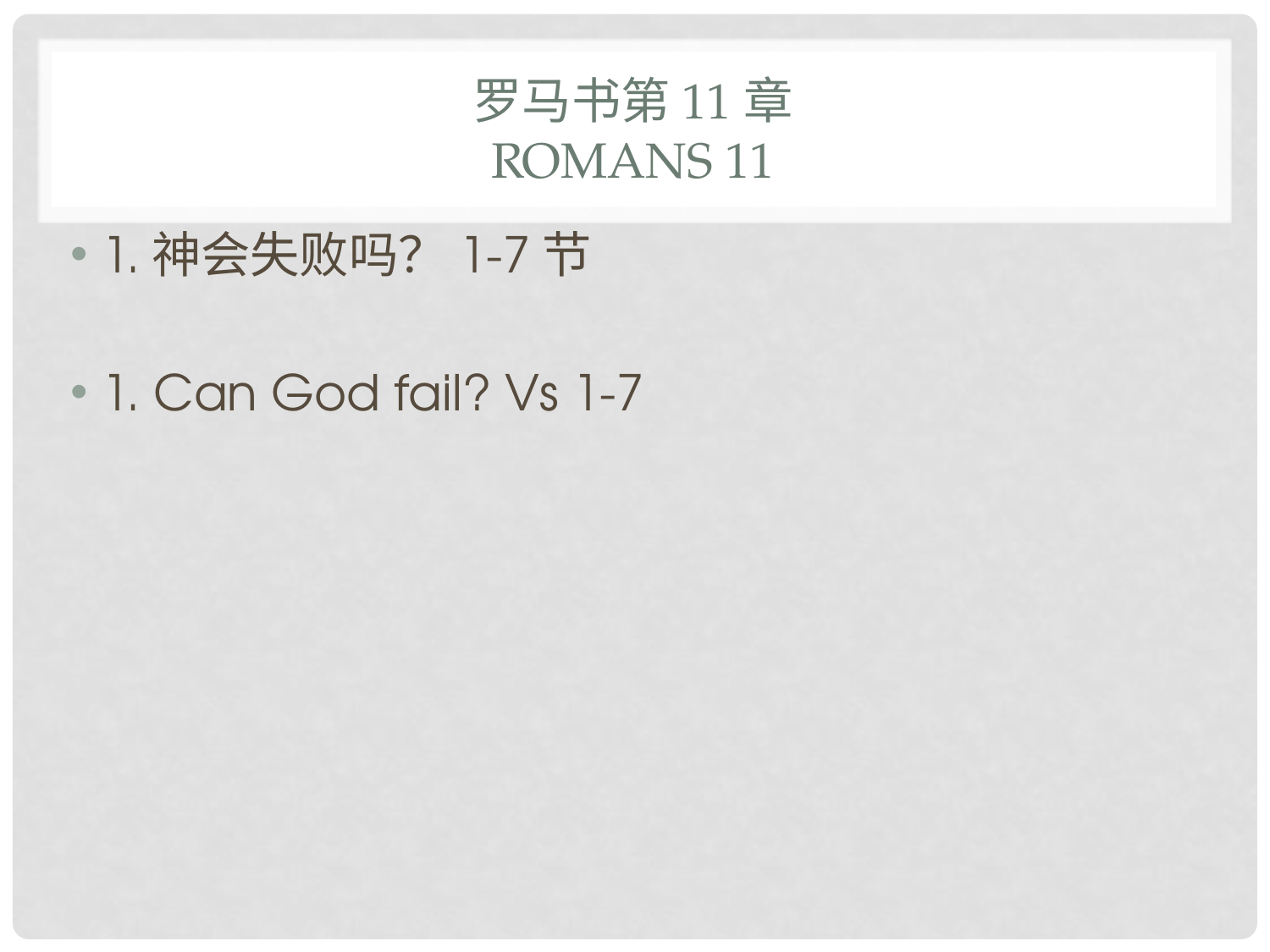

# 罗马书第11章 Romans 11
1.神会失败吗？1-7节

1. Can God fail? Vs 1-7